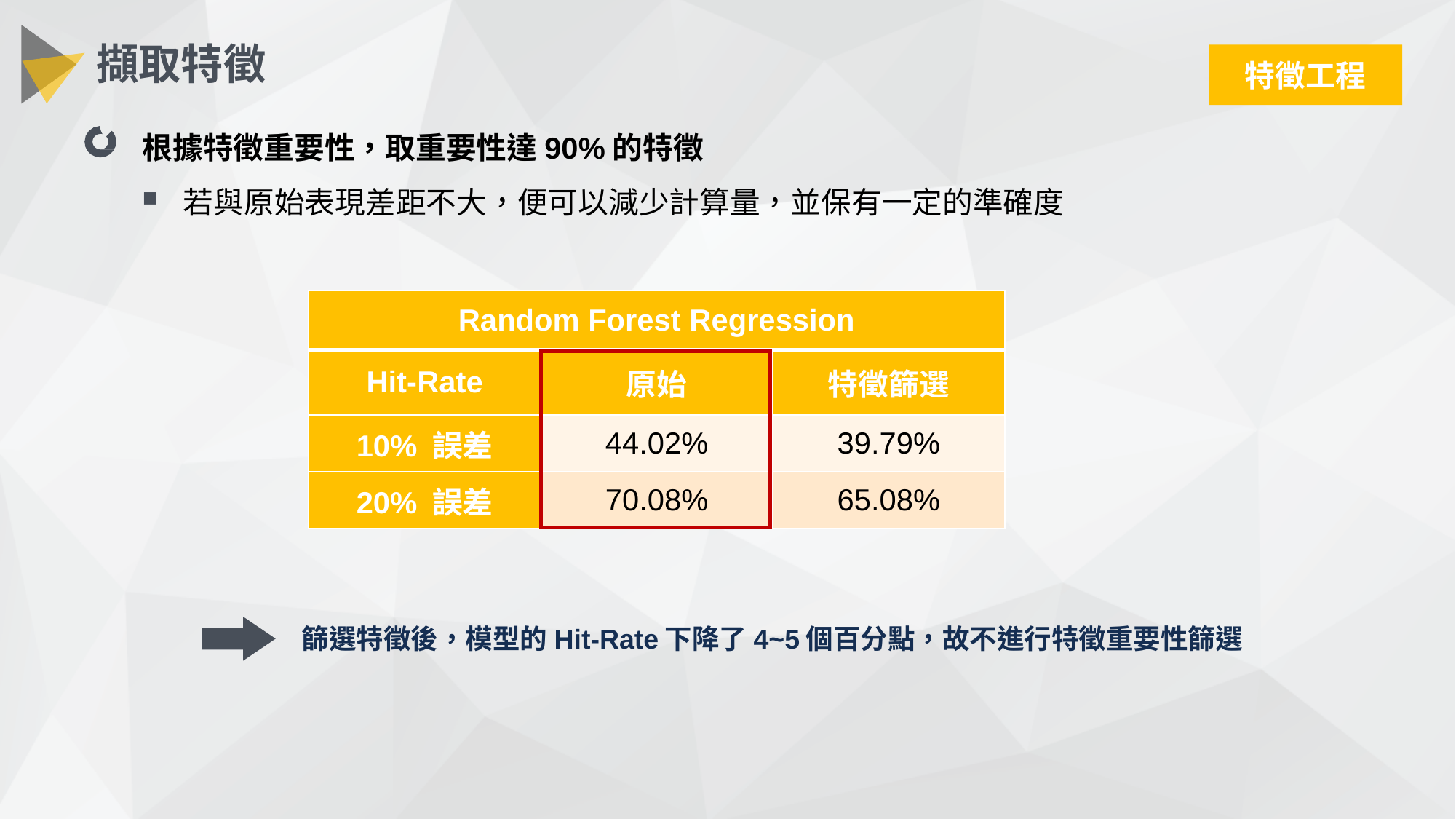

擷取特徵
特徵工程
根據特徵重要性，取重要性達90%的特徵
若與原始表現差距不大，便可以減少計算量，並保有一定的準確度

| Random Forest Regression |  |  |
| --- | --- | --- |
| Hit-Rate | 原始 | 特徵篩選 |
| 10% 誤差 | 44.02% | 39.79% |
| 20% 誤差 | 70.08% | 65.08% |

篩選特徵後，模型的Hit-Rate下降了4~5個百分點，故不進行特徵重要性篩選